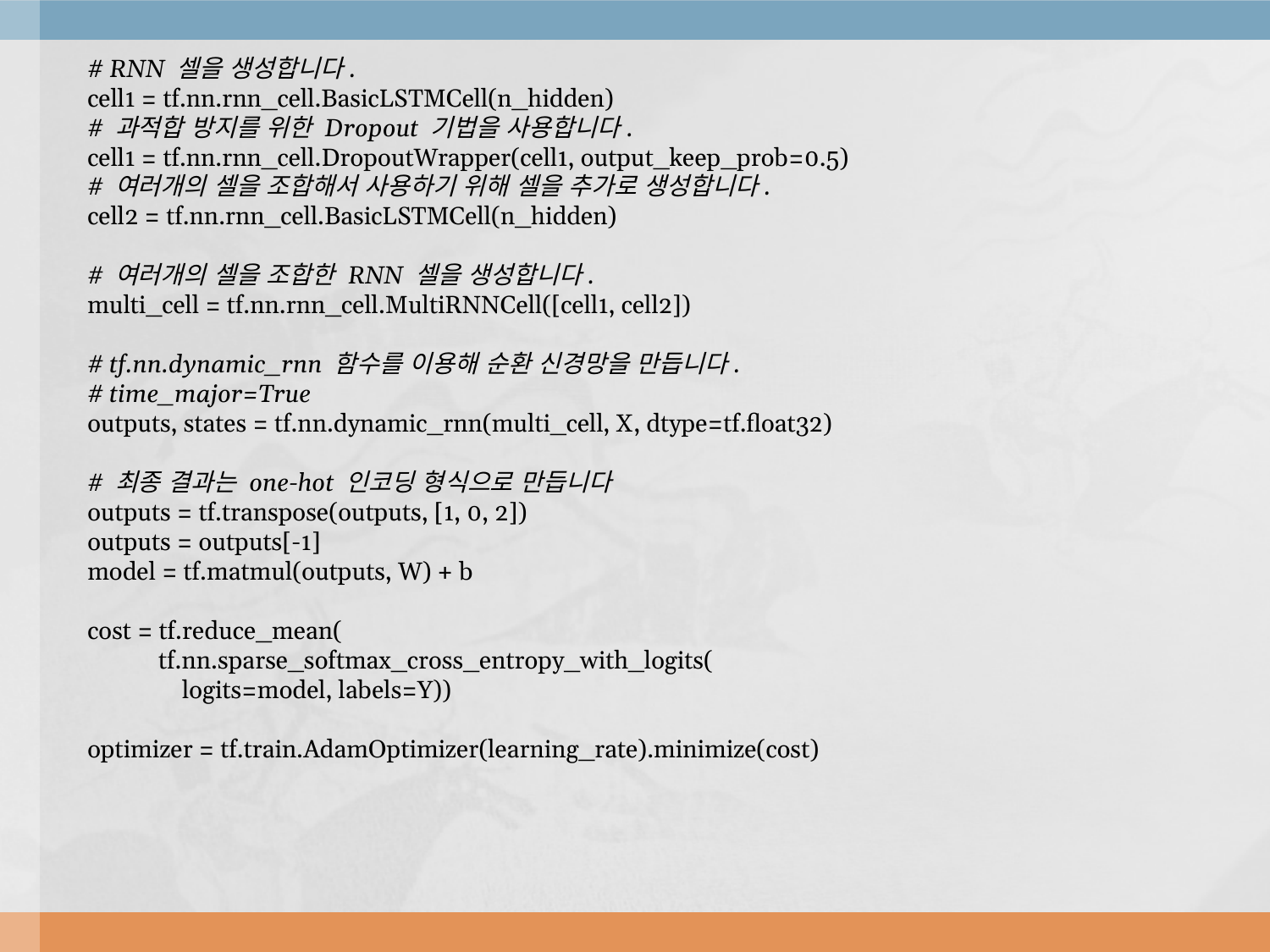

# RNN 셀을 생성합니다. cell1 = tf.nn.rnn_cell.BasicLSTMCell(n_hidden) # 과적합 방지를 위한 Dropout 기법을 사용합니다. cell1 = tf.nn.rnn_cell.DropoutWrapper(cell1, output_keep_prob=0.5) # 여러개의 셀을 조합해서 사용하기 위해 셀을 추가로 생성합니다. cell2 = tf.nn.rnn_cell.BasicLSTMCell(n_hidden) # 여러개의 셀을 조합한 RNN 셀을 생성합니다. multi_cell = tf.nn.rnn_cell.MultiRNNCell([cell1, cell2]) # tf.nn.dynamic_rnn 함수를 이용해 순환 신경망을 만듭니다. # time_major=True outputs, states = tf.nn.dynamic_rnn(multi_cell, X, dtype=tf.float32) # 최종 결과는 one-hot 인코딩 형식으로 만듭니다 outputs = tf.transpose(outputs, [1, 0, 2]) outputs = outputs[-1] model = tf.matmul(outputs, W) + b cost = tf.reduce_mean( tf.nn.sparse_softmax_cross_entropy_with_logits( logits=model, labels=Y)) optimizer = tf.train.AdamOptimizer(learning_rate).minimize(cost)